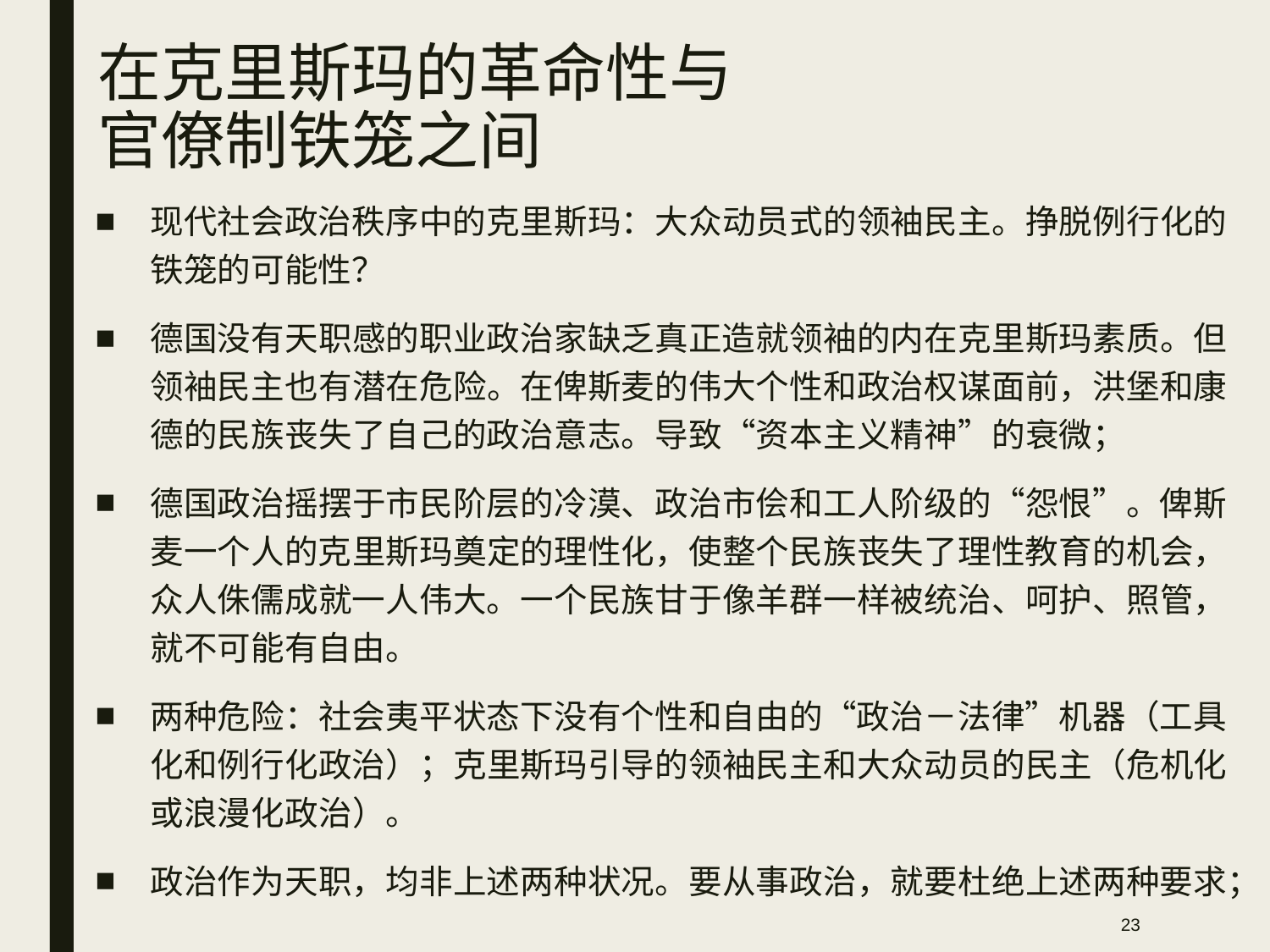

# 在克里斯玛的革命性与 官僚制铁笼之间
现代社会政治秩序中的克里斯玛：大众动员式的领袖民主。挣脱例行化的铁笼的可能性？
德国没有天职感的职业政治家缺乏真正造就领袖的内在克里斯玛素质。但领袖民主也有潜在危险。在俾斯麦的伟大个性和政治权谋面前，洪堡和康德的民族丧失了自己的政治意志。导致“资本主义精神”的衰微；
德国政治摇摆于市民阶层的冷漠、政治市侩和工人阶级的“怨恨”。俾斯麦一个人的克里斯玛奠定的理性化，使整个民族丧失了理性教育的机会，众人侏儒成就一人伟大。一个民族甘于像羊群一样被统治、呵护、照管，就不可能有自由。
两种危险：社会夷平状态下没有个性和自由的“政治－法律”机器（工具化和例行化政治）；克里斯玛引导的领袖民主和大众动员的民主（危机化或浪漫化政治）。
政治作为天职，均非上述两种状况。要从事政治，就要杜绝上述两种要求；

23